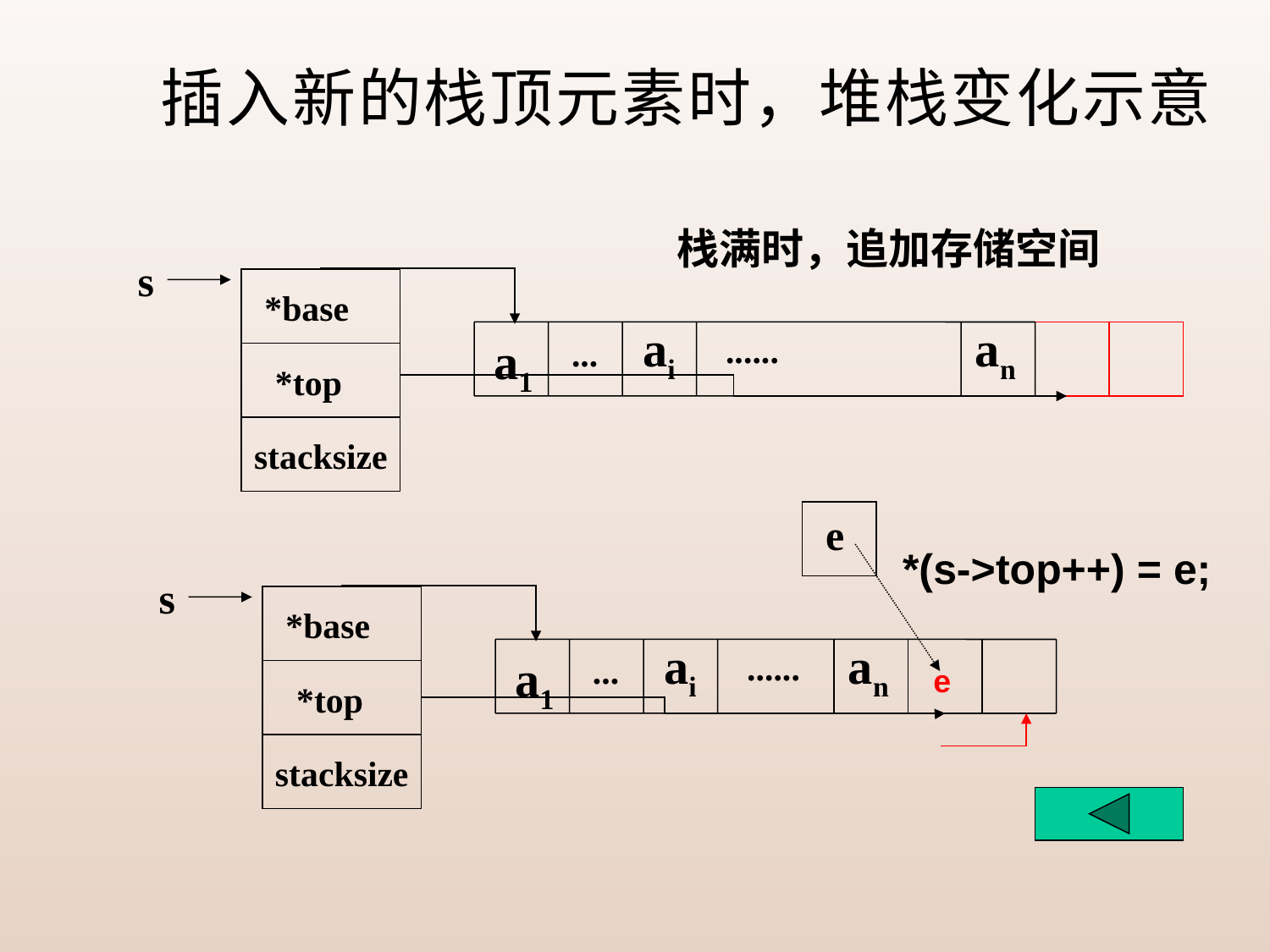

# 插入新的栈顶元素时，堆栈变化示意
栈满时，追加存储空间
s

*base
ai
an

......

a1
...

*top

stacksize

e
*(s->top++) = e;

s

*base
ai
an

......

a1
...

*top

stacksize
e